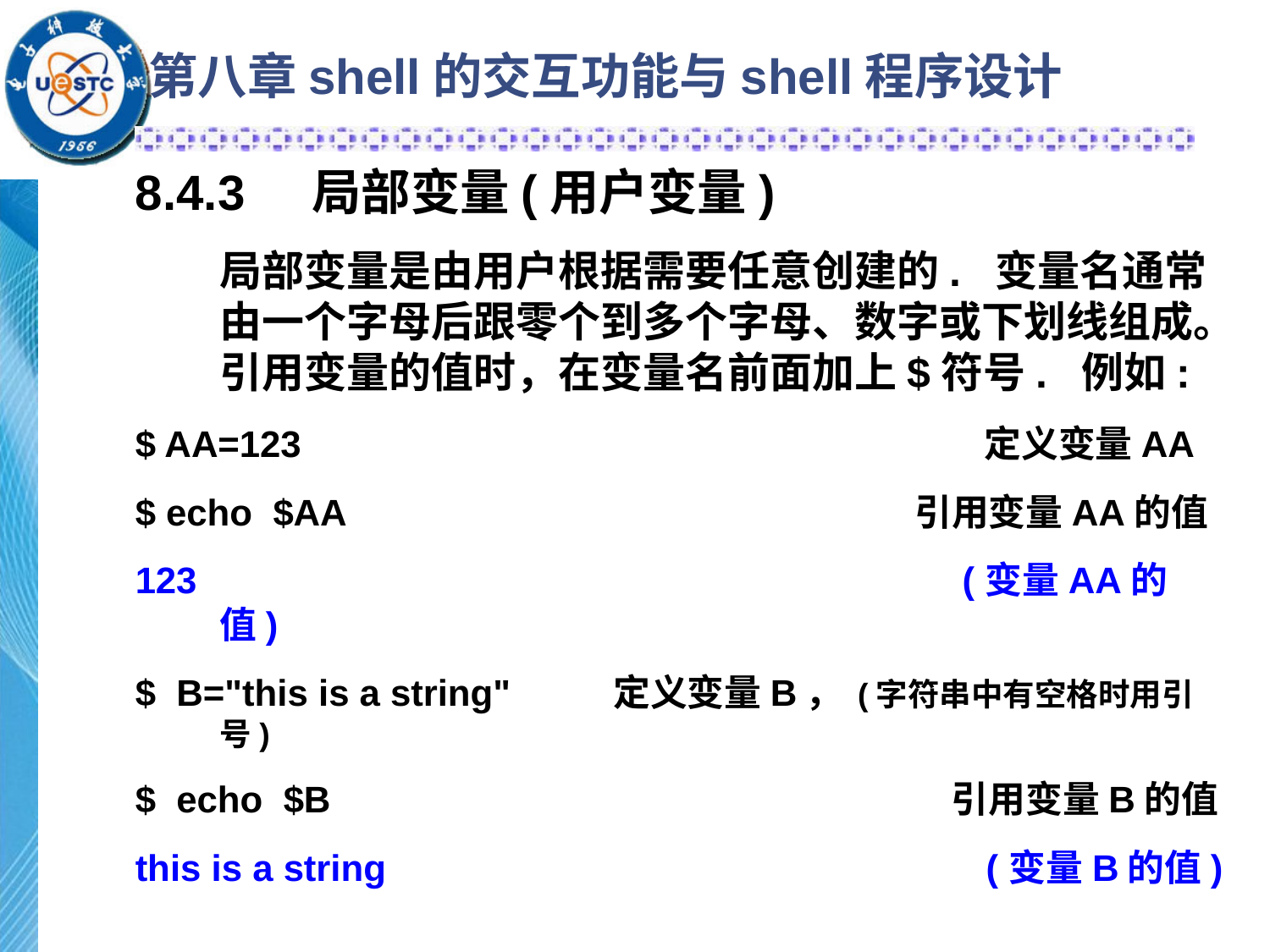

# 第八章shell的交互功能与shell程序设计
8.4.3    局部变量(用户变量)
局部变量是由用户根据需要任意创建的.  变量名通常由一个字母后跟零个到多个字母、数字或下划线组成。引用变量的值时，在变量名前面加上$符号.  例如:
$ AA=123                                                                 定义变量AA
$ echo  $AA                                                      引用变量AA的值
123                                                                          (变量AA的值)
$  B="this is a string"         定义变量B， (字符串中有空格时用引号)
$  echo  $B                                                           引用变量B的值
this is a string                                                          (变量B的值)